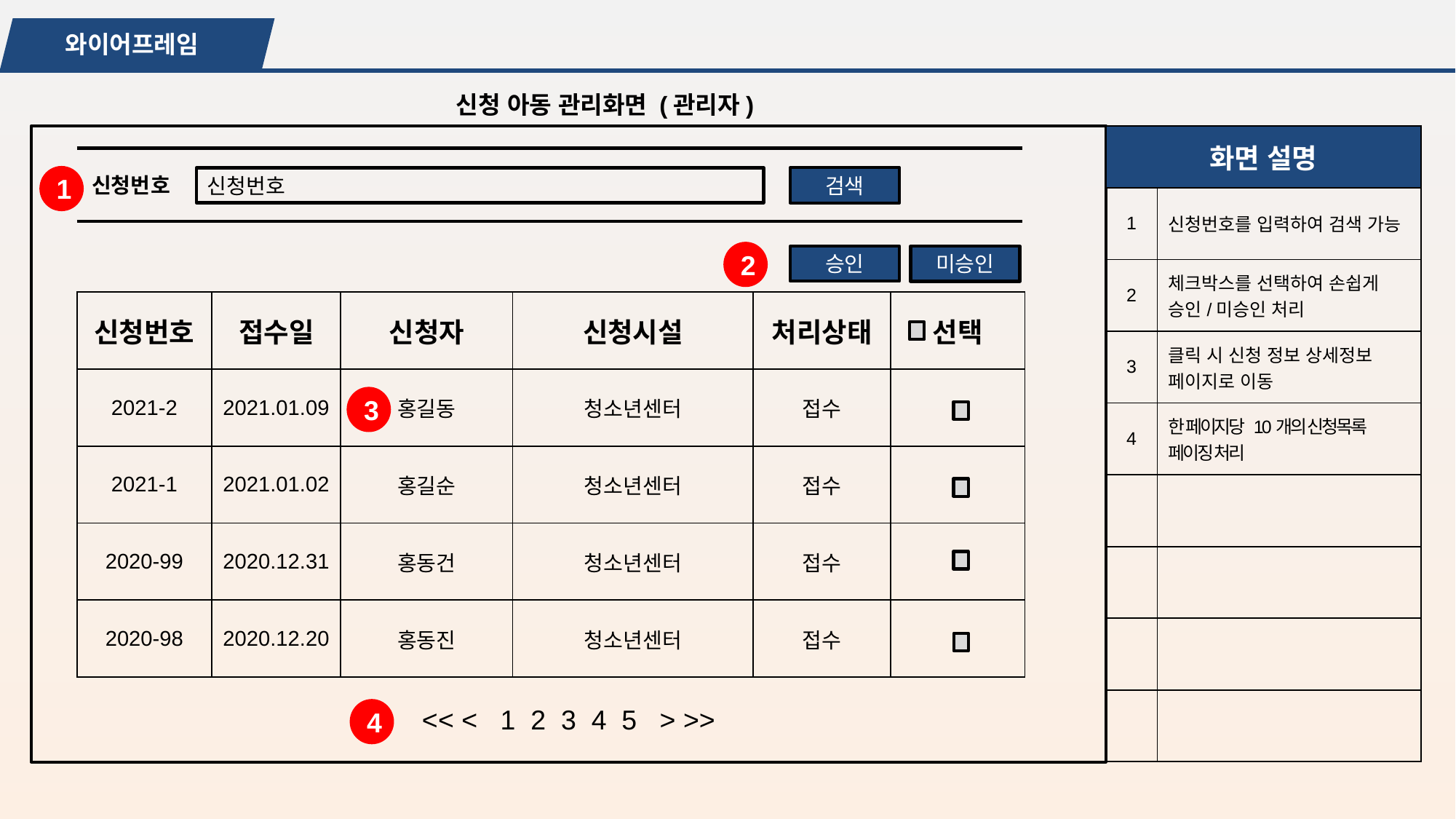

와이어프레임

신청 아동 관리화면 (관리자)
| 화면 설명 |  |
| --- | --- |
| 1 | 신청번호를 입력하여 검색 가능 |
| 2 | 체크박스를 선택하여 손쉽게 승인/미승인 처리 |
| 3 | 클릭 시 신청 정보 상세정보 페이지로 이동 |
| 4 | 한 페이지당 10개의 신청목록 페이징 처리 |
|  |  |
|  |  |
|  |  |
|  |  |

신청번호
1
검색
신청번호
2
승인
미승인
| 신청번호 | 접수일 | 신청자 | 신청시설 | 처리상태 | 선택 |
| --- | --- | --- | --- | --- | --- |
| 2021-2 | 2021.01.09 | 홍길동 | 청소년센터 | 접수 |  |
| 2021-1 | 2021.01.02 | 홍길순 | 청소년센터 | 접수 |  |
| 2020-99 | 2020.12.31 | 홍동건 | 청소년센터 | 접수 |  |
| 2020-98 | 2020.12.20 | 홍동진 | 청소년센터 | 접수 |  |

3

<< <   1  2  3  4  5   > >>
4